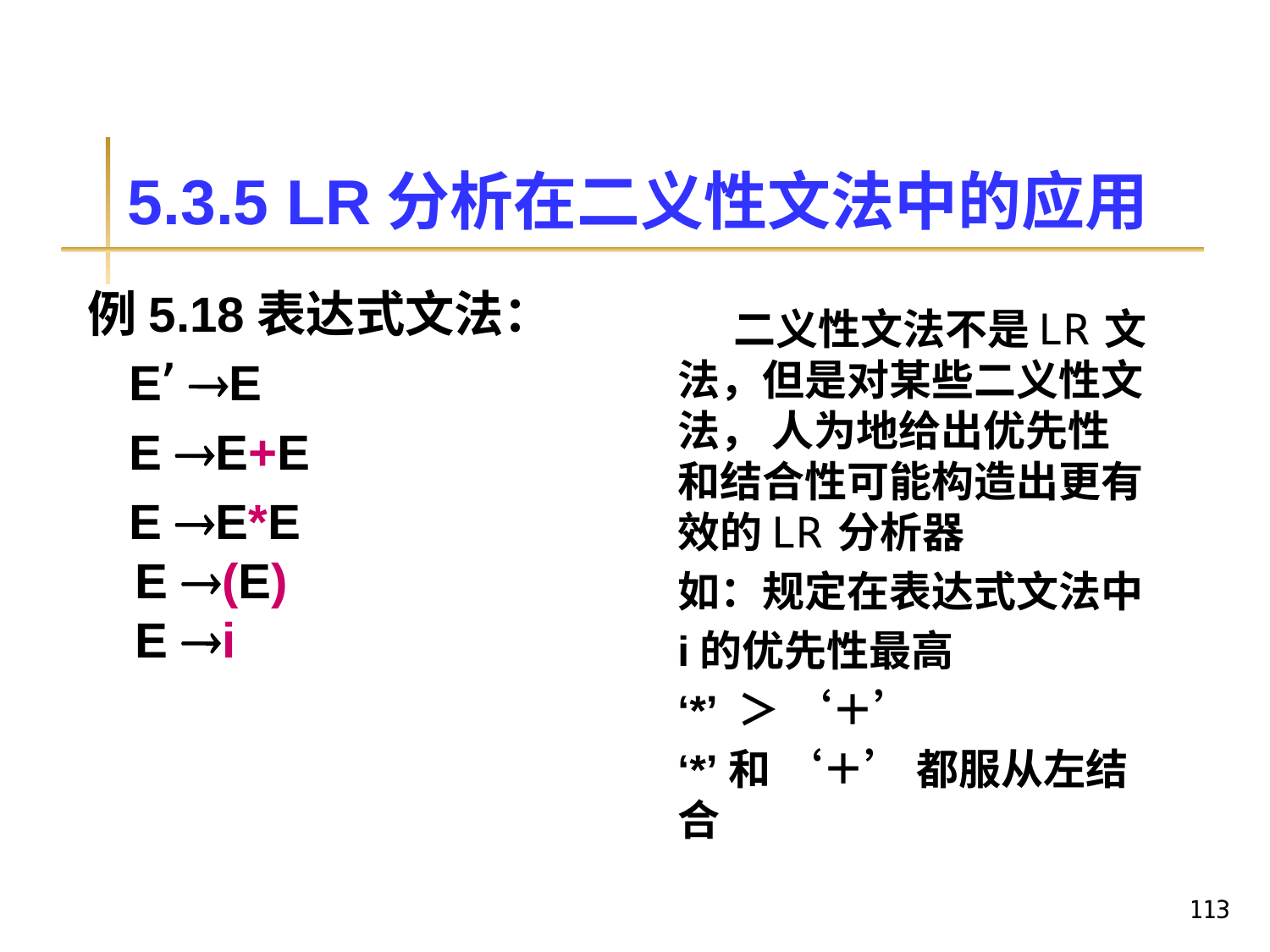

# 5.3.5 LR分析在二义性文法中的应用
例5.18表达式文法：
   E’ →E
   E →E+E
   E →E*E
E →(E)
E →i
      二义性文法不是LR文法，但是对某些二义性文法， 人为地给出优先性和结合性可能构造出更有效的LR分析器
如：规定在表达式文法中
i的优先性最高
‘*’ ＞ ‘＋’
‘*’和 ‘＋’ 都服从左结合
113